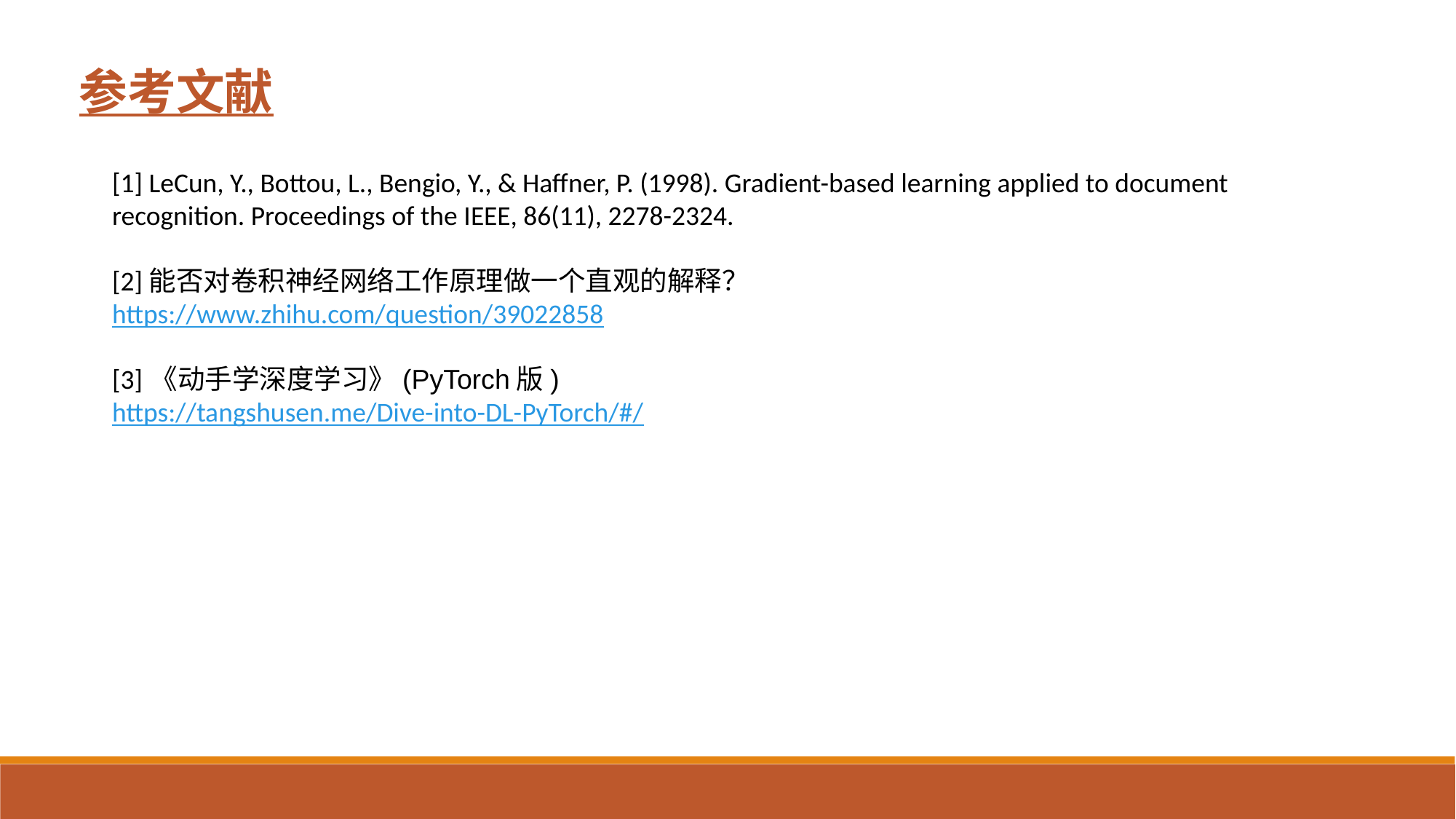

参考文献
[1] LeCun, Y., Bottou, L., Bengio, Y., & Haffner, P. (1998). Gradient-based learning applied to document recognition. Proceedings of the IEEE, 86(11), 2278-2324.

[2]能否对卷积神经网络工作原理做一个直观的解释？
https://www.zhihu.com/question/39022858

[3] 《动手学深度学习》(PyTorch版)
https://tangshusen.me/Dive-into-DL-PyTorch/#/